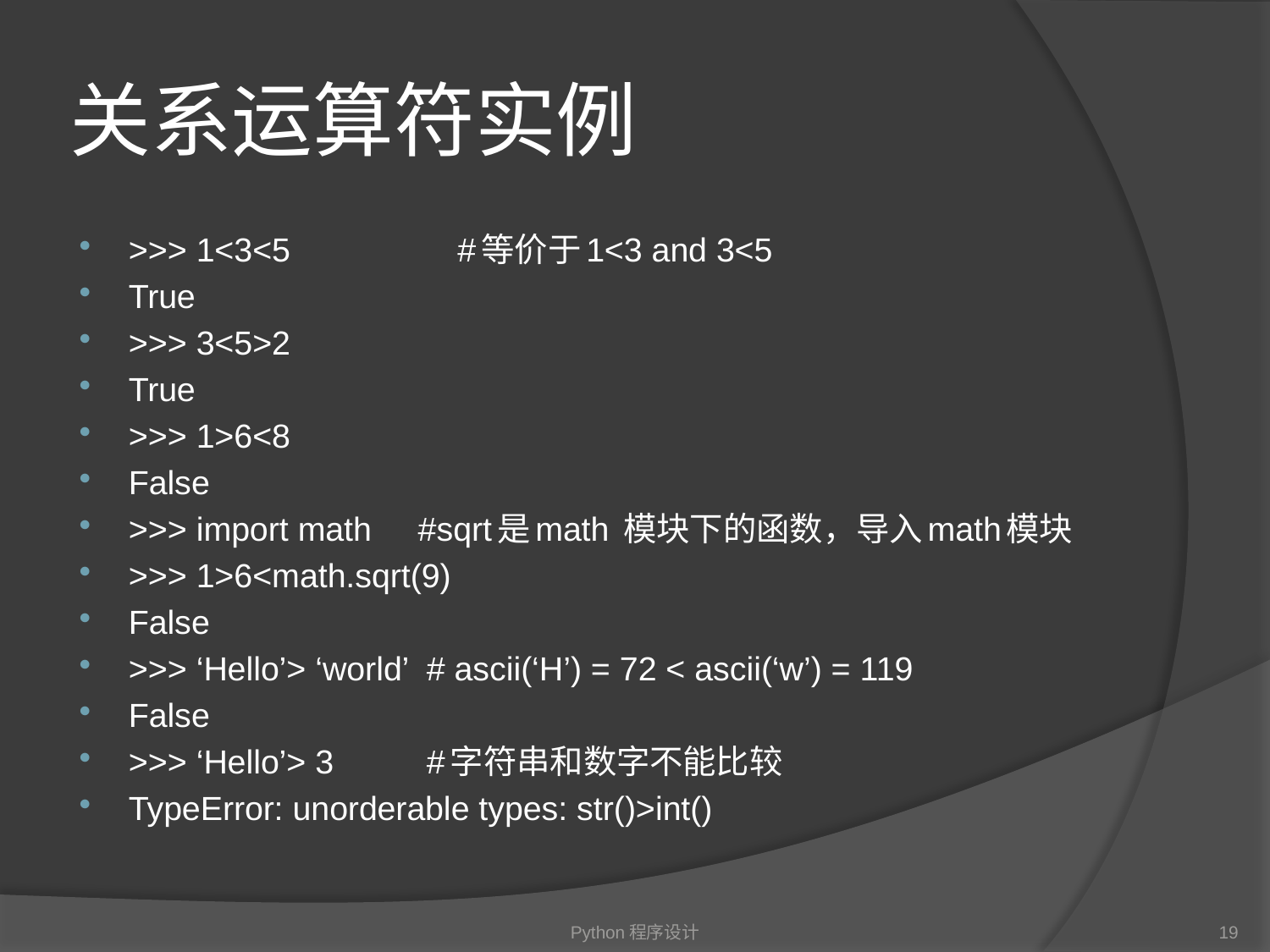

# 关系运算符实例
>>> 1<3<5                  #等价于1<3 and 3<5
True
>>> 3<5>2
True
>>> 1>6<8
False
>>> import math     #sqrt是math 模块下的函数，导入math模块
>>> 1>6<math.sqrt(9)
False
>>> ‘Hello’> ‘world’  # ascii(‘H’) = 72 < ascii(‘w’) = 119
False
>>> ‘Hello’> 3          #字符串和数字不能比较
TypeError: unorderable types: str()>int()

Python程序设计
19